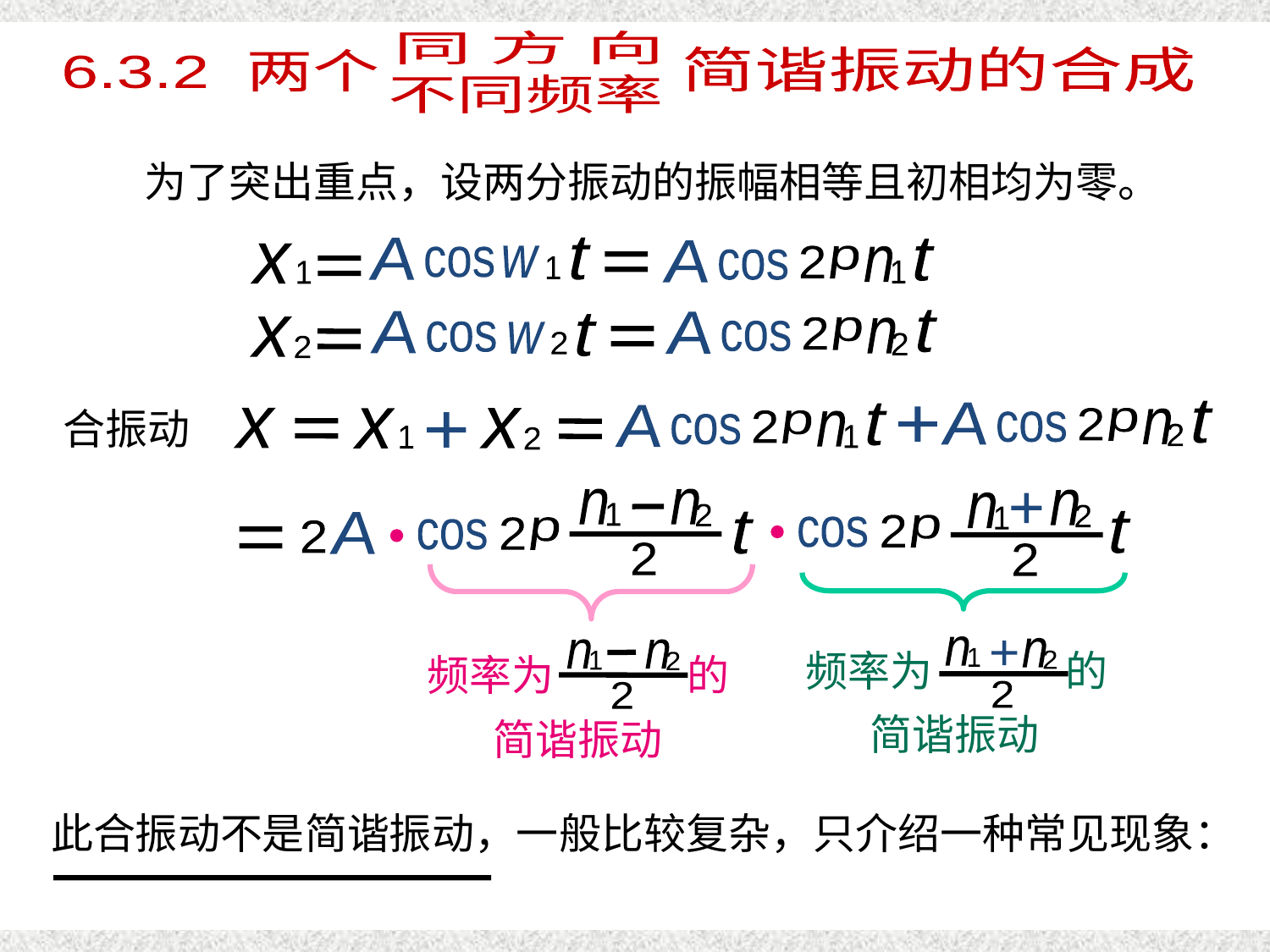

振动合成二
同 方 向
简谐振动的合成
6.3.2  两个
不同频率
为了突出重点，设两分振动的振幅相等且初相均为零。
t
A
t
A
2
π
ν
cos
1
x
x
1
ω
cos

1

t
A
2
π
ν
cos
2
A
t
x
x
2
cos
ω

2
合振动
t
A
2
π
ν
cos
2
t
A
2
π
ν
cos
1
+
x
x
x
x
2
x
x
1
+

ν
1
ν
2
ν
2
ν
1
+

t
t
A
2
π
cos
2
π
cos
2

2
2

ν
1
ν
2
频率为              的

2
简谐振动

ν
1
ν
2
频率为              的
+

2
简谐振动
此合振动不是简谐振动，一般比较复杂，只介绍一种常见现象：